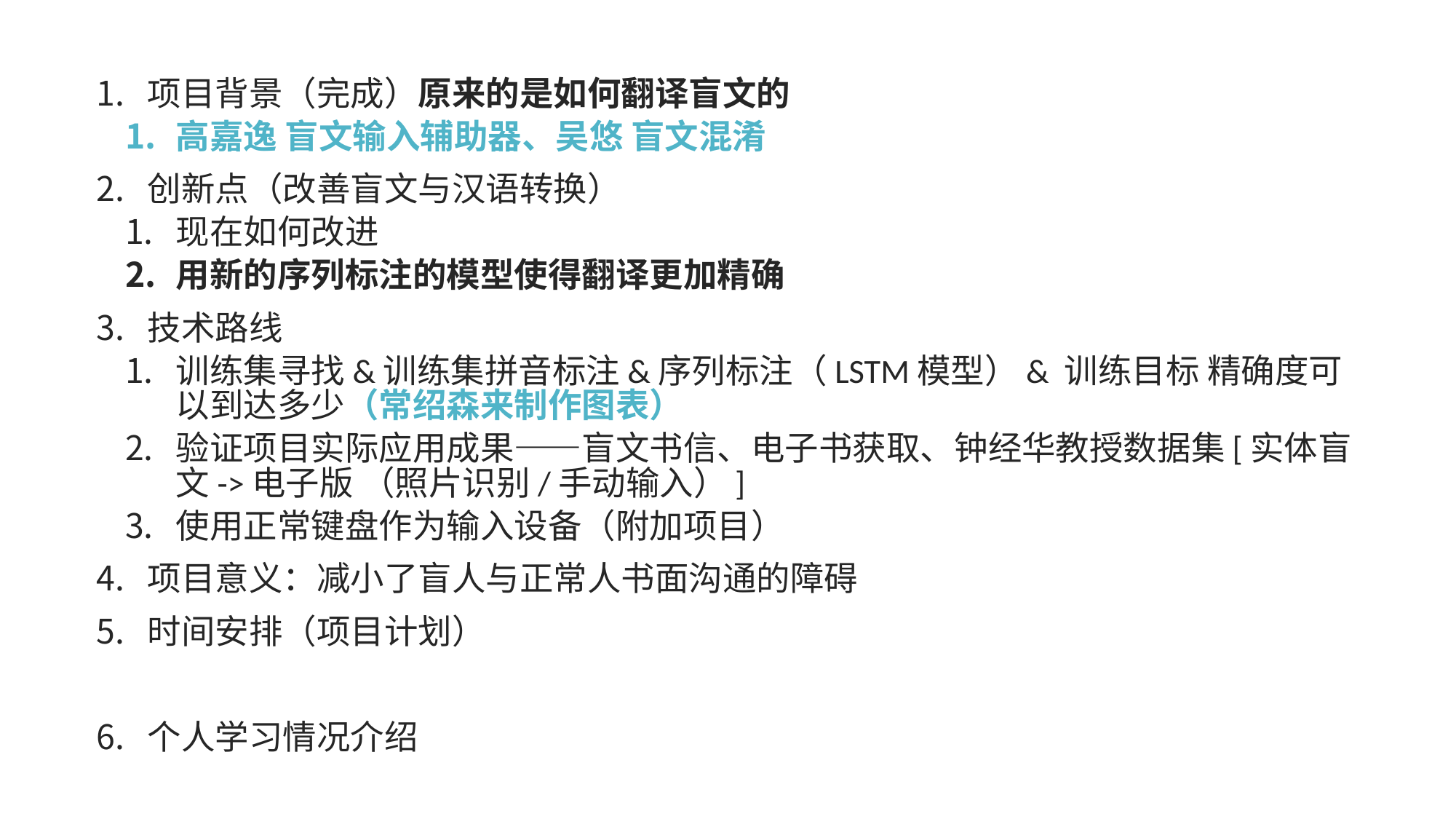

项目背景（完成）原来的是如何翻译盲文的
高嘉逸 盲文输入辅助器、吴悠 盲文混淆
创新点（改善盲文与汉语转换）
现在如何改进
用新的序列标注的模型使得翻译更加精确
技术路线
训练集寻找&训练集拼音标注&序列标注（LSTM模型）& 训练目标 精确度可以到达多少（常绍森来制作图表）
验证项目实际应用成果——盲文书信、电子书获取、钟经华教授数据集[实体盲文->电子版 （照片识别/手动输入）]
使用正常键盘作为输入设备（附加项目）
项目意义：减小了盲人与正常人书面沟通的障碍
时间安排（项目计划）

个人学习情况介绍